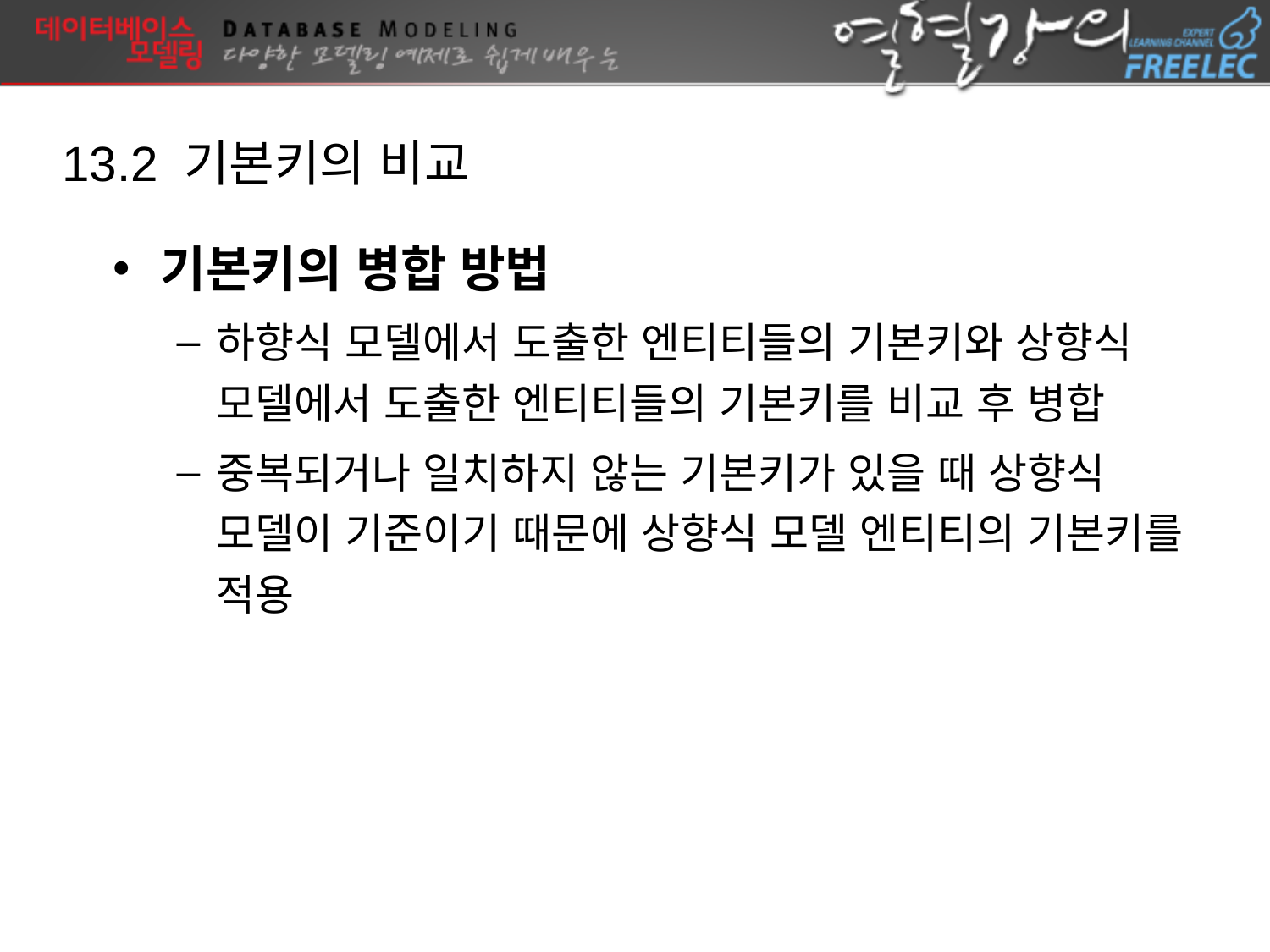

13.2 기본키의 비교
기본키의 병합 방법
하향식 모델에서 도출한 엔티티들의 기본키와 상향식 모델에서 도출한 엔티티들의 기본키를 비교 후 병합
중복되거나 일치하지 않는 기본키가 있을 때 상향식 모델이 기준이기 때문에 상향식 모델 엔티티의 기본키를 적용